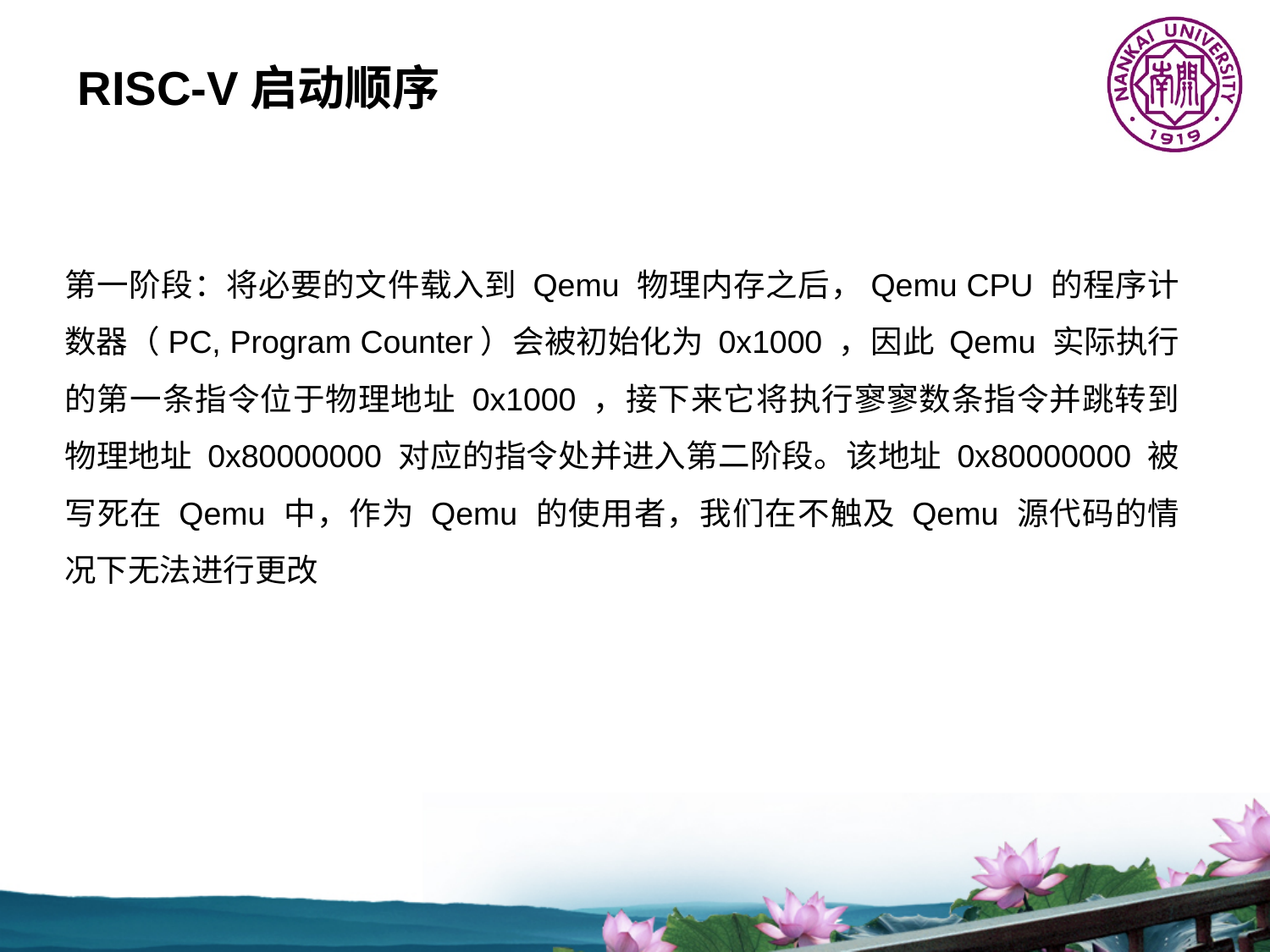

# RISC-V启动顺序
第一阶段：将必要的文件载入到 Qemu 物理内存之后，Qemu CPU 的程序计数器（PC, Program Counter）会被初始化为 0x1000 ，因此 Qemu 实际执行的第一条指令位于物理地址 0x1000 ，接下来它将执行寥寥数条指令并跳转到物理地址 0x80000000 对应的指令处并进入第二阶段。该地址 0x80000000 被写死在 Qemu 中，作为 Qemu 的使用者，我们在不触及 Qemu 源代码的情况下无法进行更改